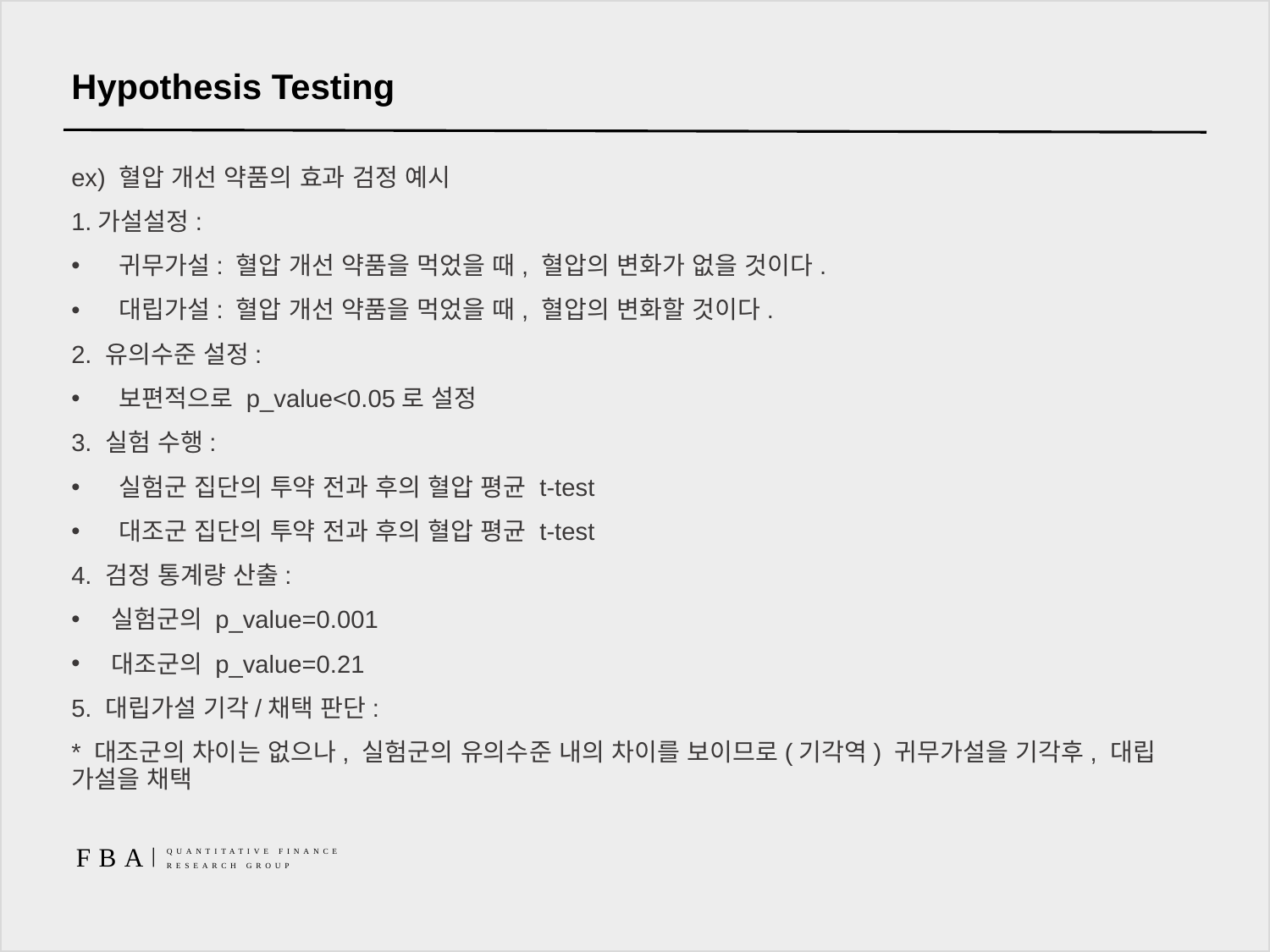

# Hypothesis Testing
ex) 혈압 개선 약품의 효과 검정 예시
1.가설설정:
귀무가설: 혈압 개선 약품을 먹었을 때, 혈압의 변화가 없을 것이다.
대립가설: 혈압 개선 약품을 먹었을 때, 혈압의 변화할 것이다.
2. 유의수준 설정:
보편적으로 p_value<0.05로 설정
3. 실험 수행:
실험군 집단의 투약 전과 후의 혈압 평균 t-test
대조군 집단의 투약 전과 후의 혈압 평균 t-test
4. 검정 통계량 산출:
실험군의 p_value=0.001
대조군의 p_value=0.21
5. 대립가설 기각/채택 판단:
* 대조군의 차이는 없으나, 실험군의 유의수준 내의 차이를 보이므로(기각역) 귀무가설을 기각후, 대립 가설을 채택